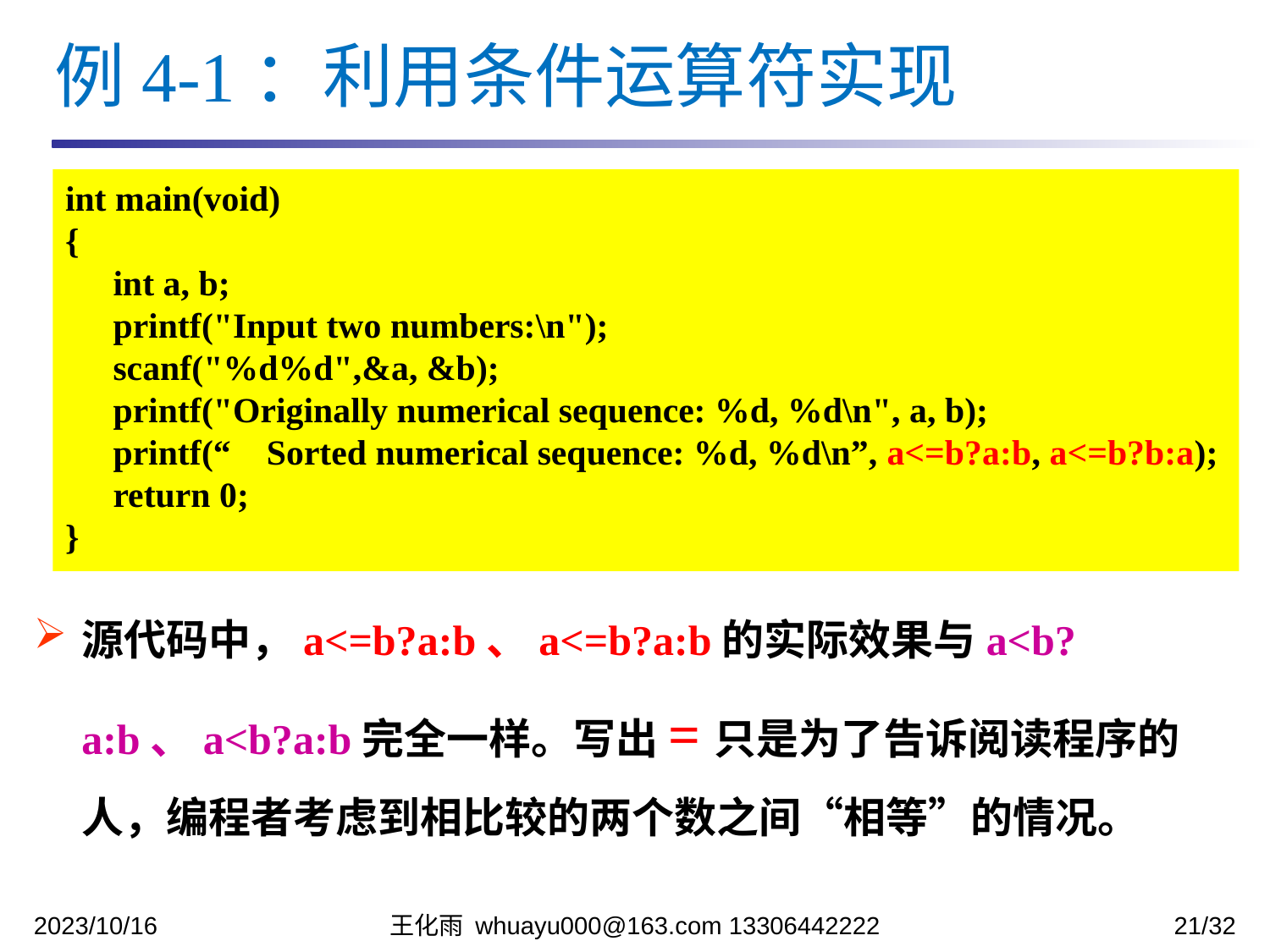

例4-1：利用条件运算符实现
int main(void)
{
	int a, b;
	printf("Input two numbers:\n");
	scanf("%d%d",&a, &b);
	printf("Originally numerical sequence: %d, %d\n", a, b);
	printf(“    Sorted numerical sequence: %d, %d\n”, a<=b?a:b, a<=b?b:a);
	return 0;
}
源代码中，a<=b?a:b、a<=b?a:b的实际效果与a<b?a:b、a<b?a:b完全一样。写出=只是为了告诉阅读程序的人，编程者考虑到相比较的两个数之间“相等”的情况。
2023/10/16
王化雨 whuayu000@163.com 13306442222
21/32